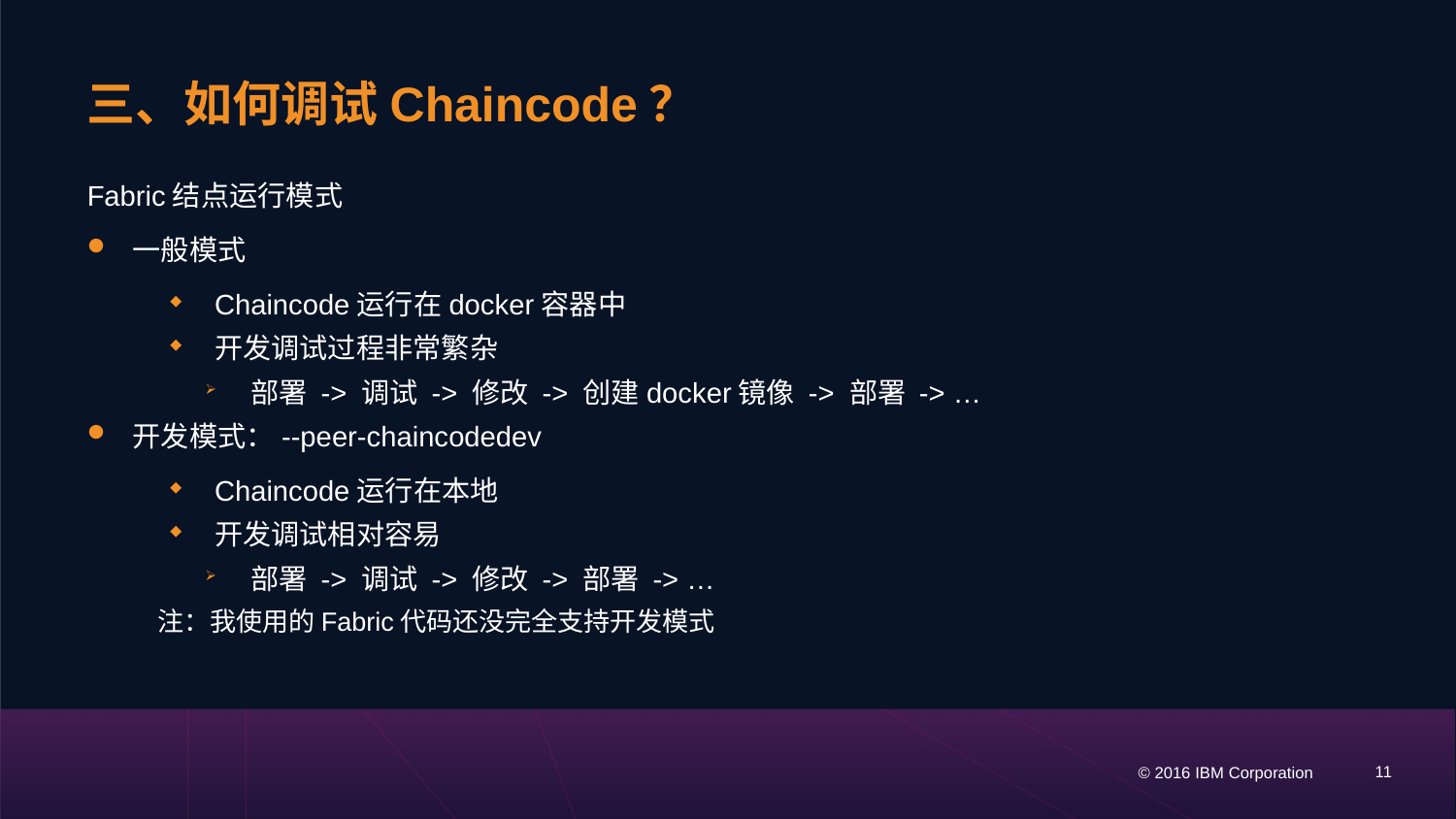

# 三、如何调试Chaincode？
Fabric结点运行模式
一般模式
Chaincode运行在docker容器中
开发调试过程非常繁杂
部署 -> 调试 -> 修改 -> 创建docker镜像 -> 部署 -> …
开发模式：--peer-chaincodedev
Chaincode运行在本地
开发调试相对容易
部署 -> 调试 -> 修改 -> 部署 -> …
           注：我使用的Fabric代码还没完全支持开发模式